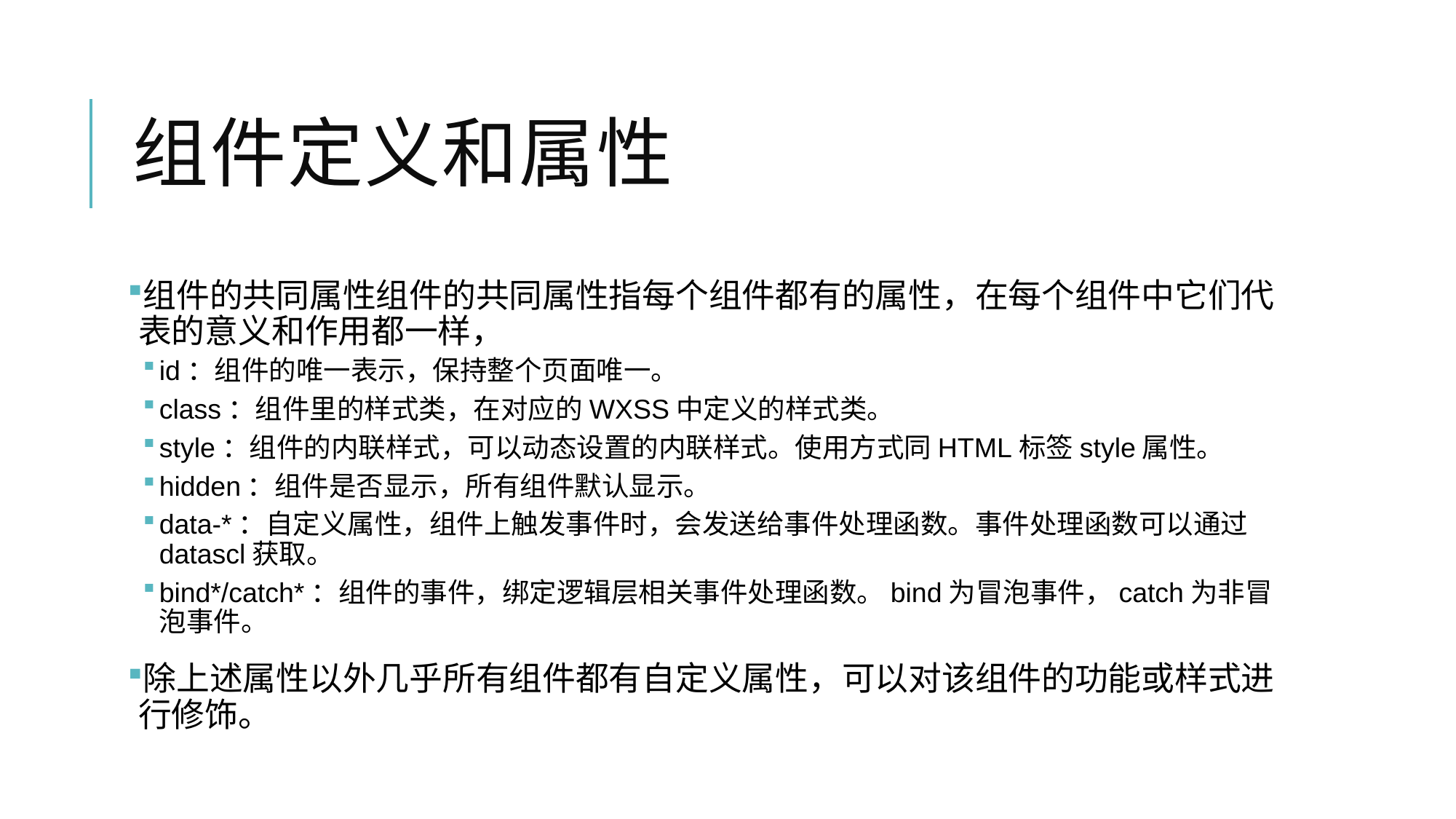

# 组件定义和属性
组件的共同属性组件的共同属性指每个组件都有的属性，在每个组件中它们代表的意义和作用都一样，
id：组件的唯一表示，保持整个页面唯一。
class：组件里的样式类，在对应的WXSS中定义的样式类。
style：组件的内联样式，可以动态设置的内联样式。使用方式同HTML标签style属性。
hidden：组件是否显示，所有组件默认显示。
data-*：自定义属性，组件上触发事件时，会发送给事件处理函数。事件处理函数可以通过datascl获取。
bind*/catch*：组件的事件，绑定逻辑层相关事件处理函数。bind为冒泡事件，catch为非冒泡事件。
除上述属性以外几乎所有组件都有自定义属性，可以对该组件的功能或样式进行修饰。